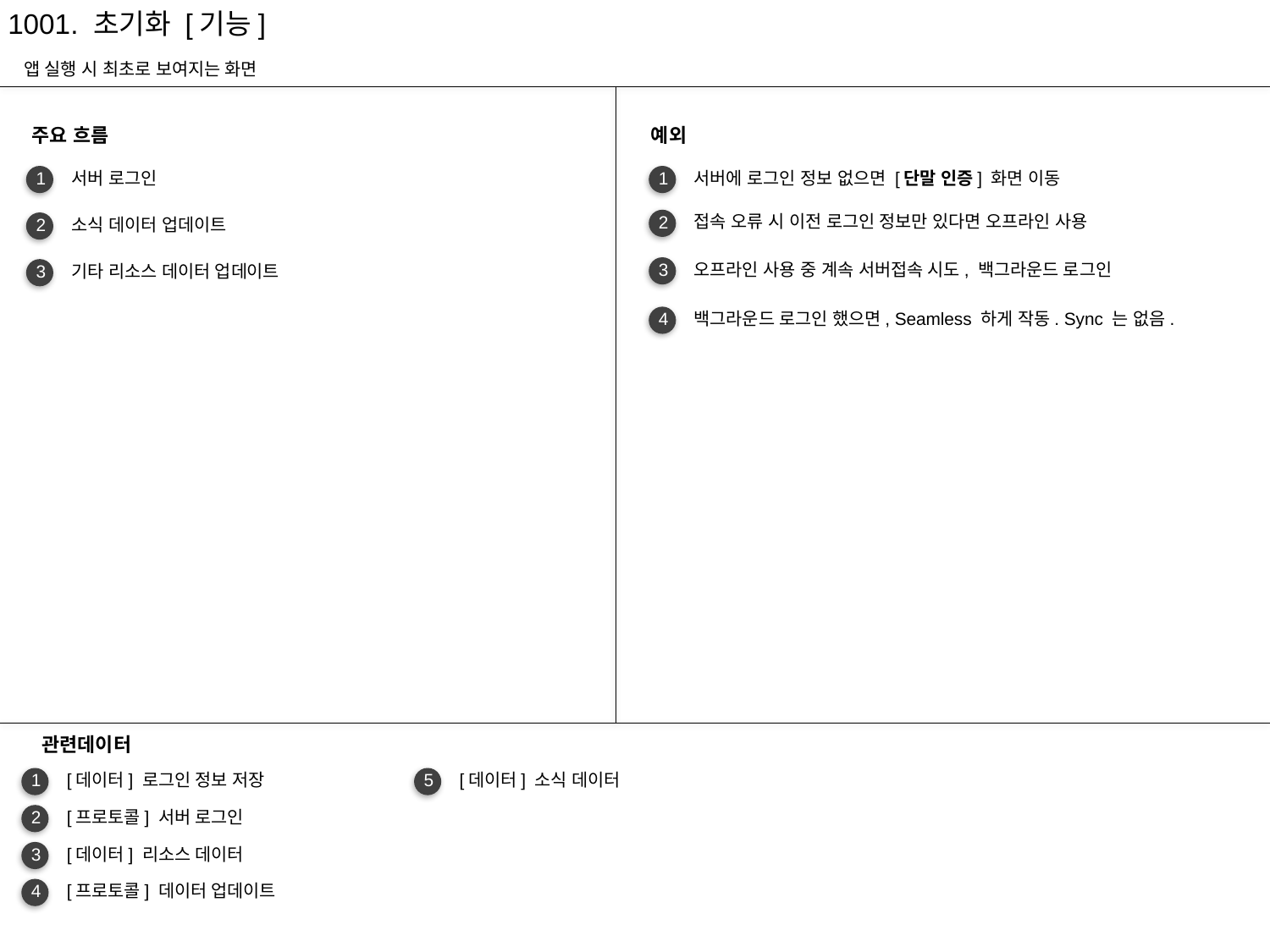

1001. 초기화 [기능]
앱 실행 시 최초로 보여지는 화면
주요 흐름
예외
1

서버 로그인
1

서버에 로그인 정보 없으면 [단말 인증] 화면 이동
2

접속 오류 시 이전 로그인 정보만 있다면 오프라인 사용
2

소식 데이터 업데이트
3

오프라인 사용 중 계속 서버접속 시도, 백그라운드 로그인
3

기타 리소스 데이터 업데이트
4

백그라운드 로그인 했으면, Seamless 하게 작동. Sync 는 없음.
관련데이터
1

[데이터] 로그인 정보 저장
5

[데이터] 소식 데이터
2

[프로토콜] 서버 로그인
3

[데이터] 리소스 데이터
4

[프로토콜] 데이터 업데이트